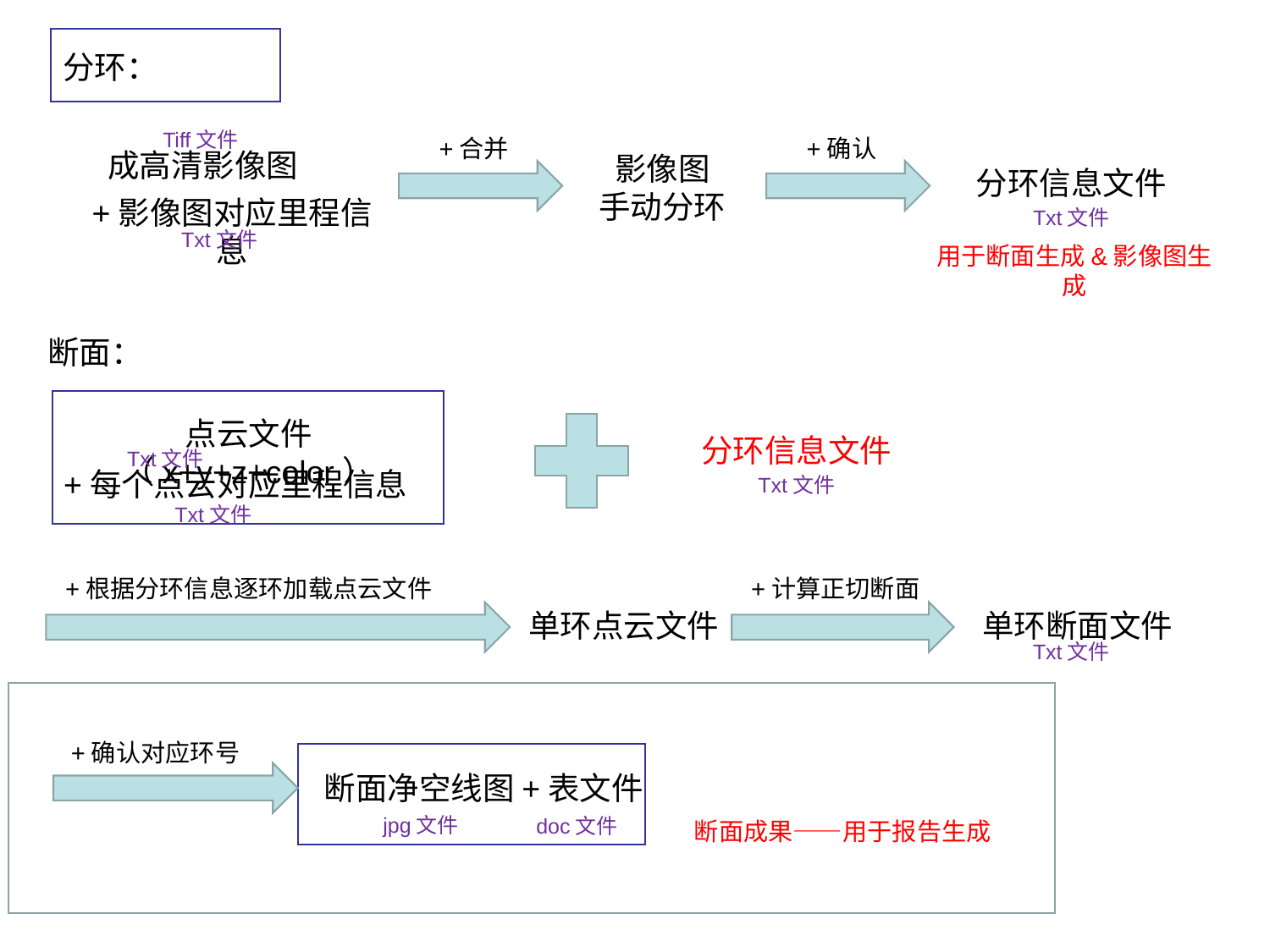

分环：

Tiff文件
+确认
+合并
成高清影像图
影像图
手动分环
分环信息文件
+影像图对应里程信息
Txt文件
Txt文件
用于断面生成&影像图生成
断面：

点云文件（x+y+z+color）
分环信息文件
Txt文件
+每个点云对应里程信息
Txt文件
Txt文件

+根据分环信息逐环加载点云文件
+计算正切断面
单环点云文件
单环断面文件
Txt文件

+确认对应环号

断面净空线图+表文件
jpg文件
doc文件
断面成果——用于报告生成